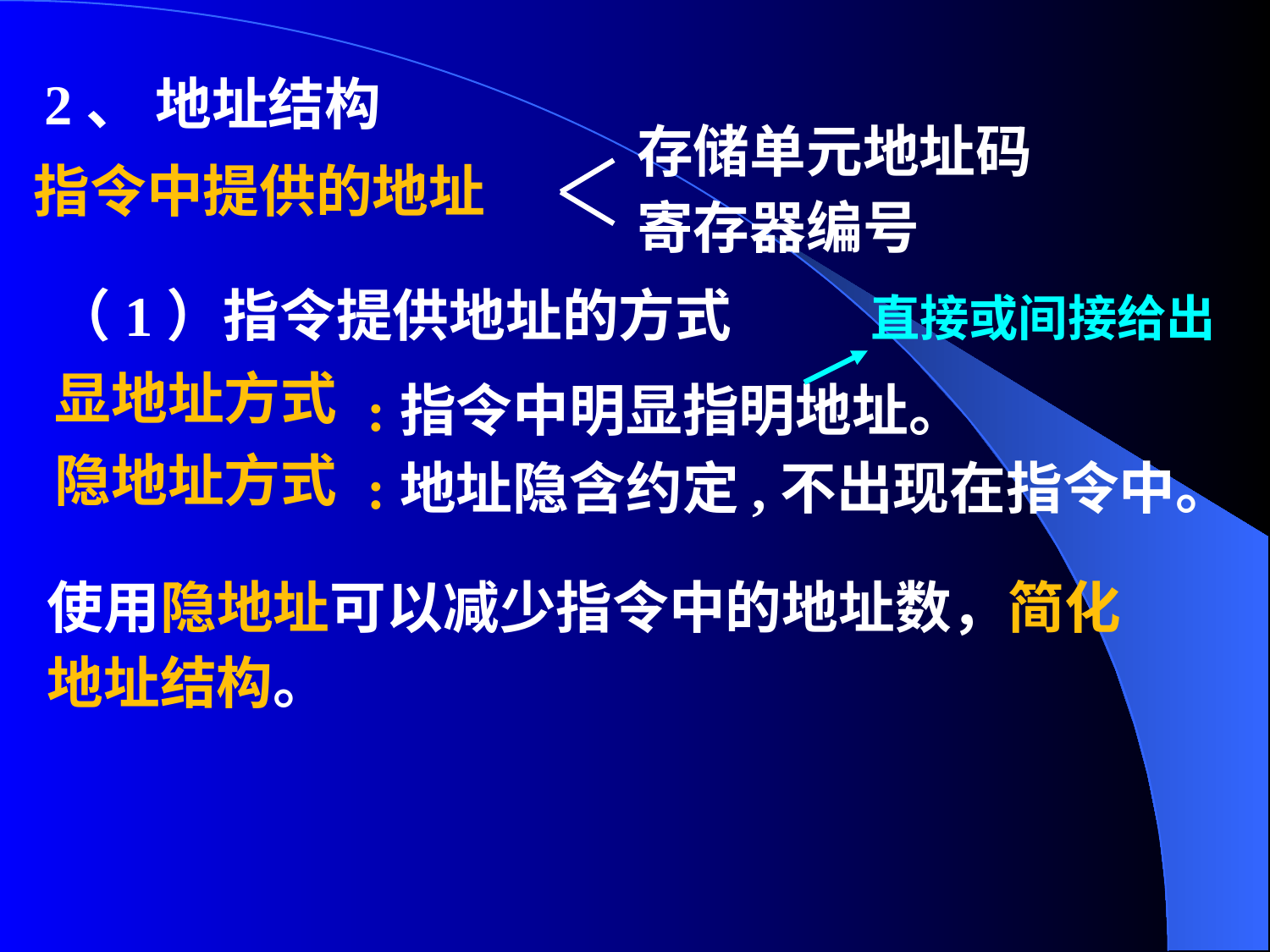

2、 地址结构
存储单元地址码
寄存器编号
指令中提供的地址

直接或间接给出
（1）指令提供地址的方式
显地址方式
隐地址方式

:指令中明显指明地址。
:地址隐含约定,不出现在指令中。
使用隐地址可以减少指令中的地址数，简化
地址结构。